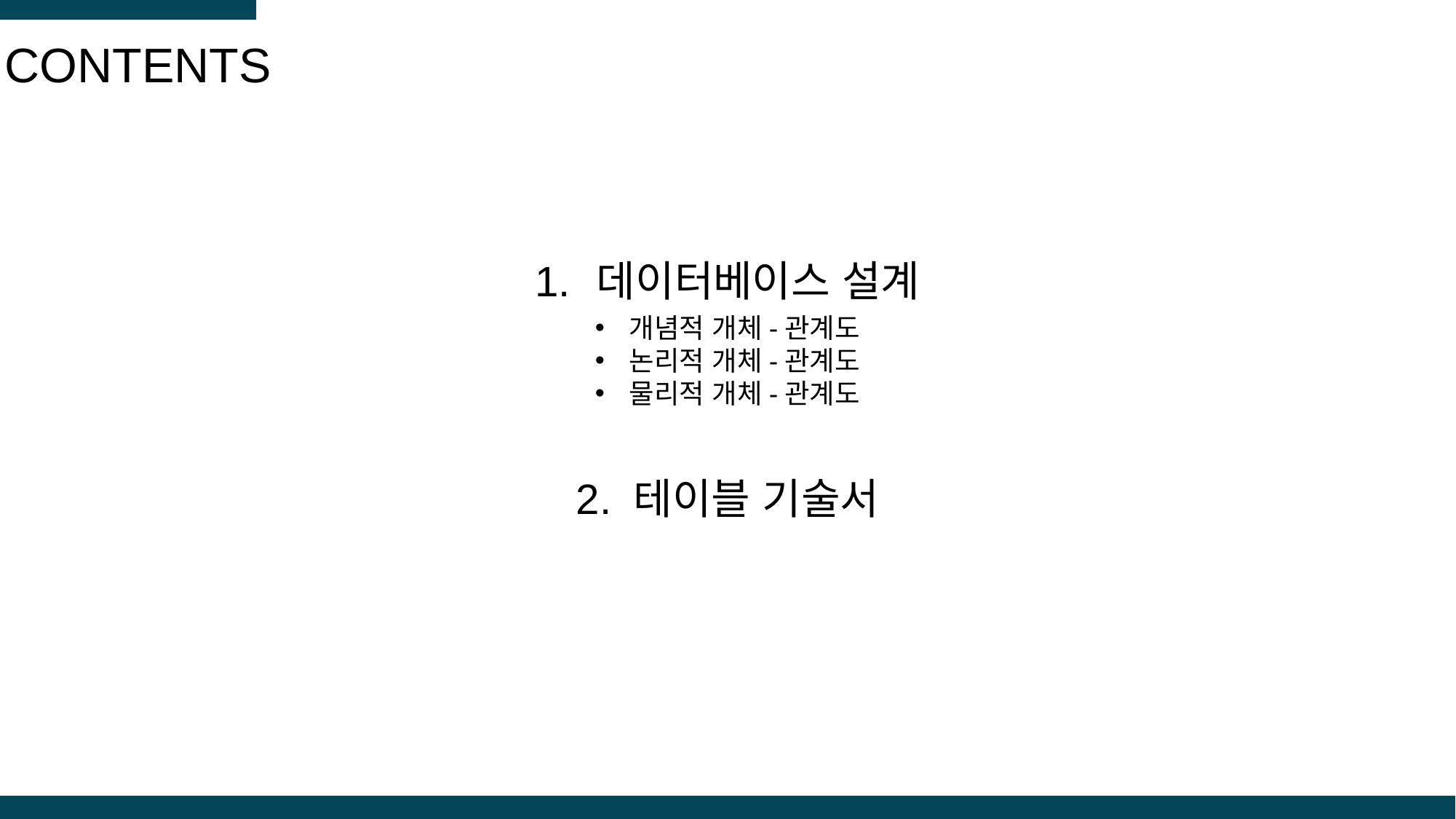

CONTENTS
데이터베이스 설계
개념적 개체-관계도
논리적 개체-관계도
물리적 개체-관계도
2. 테이블 기술서